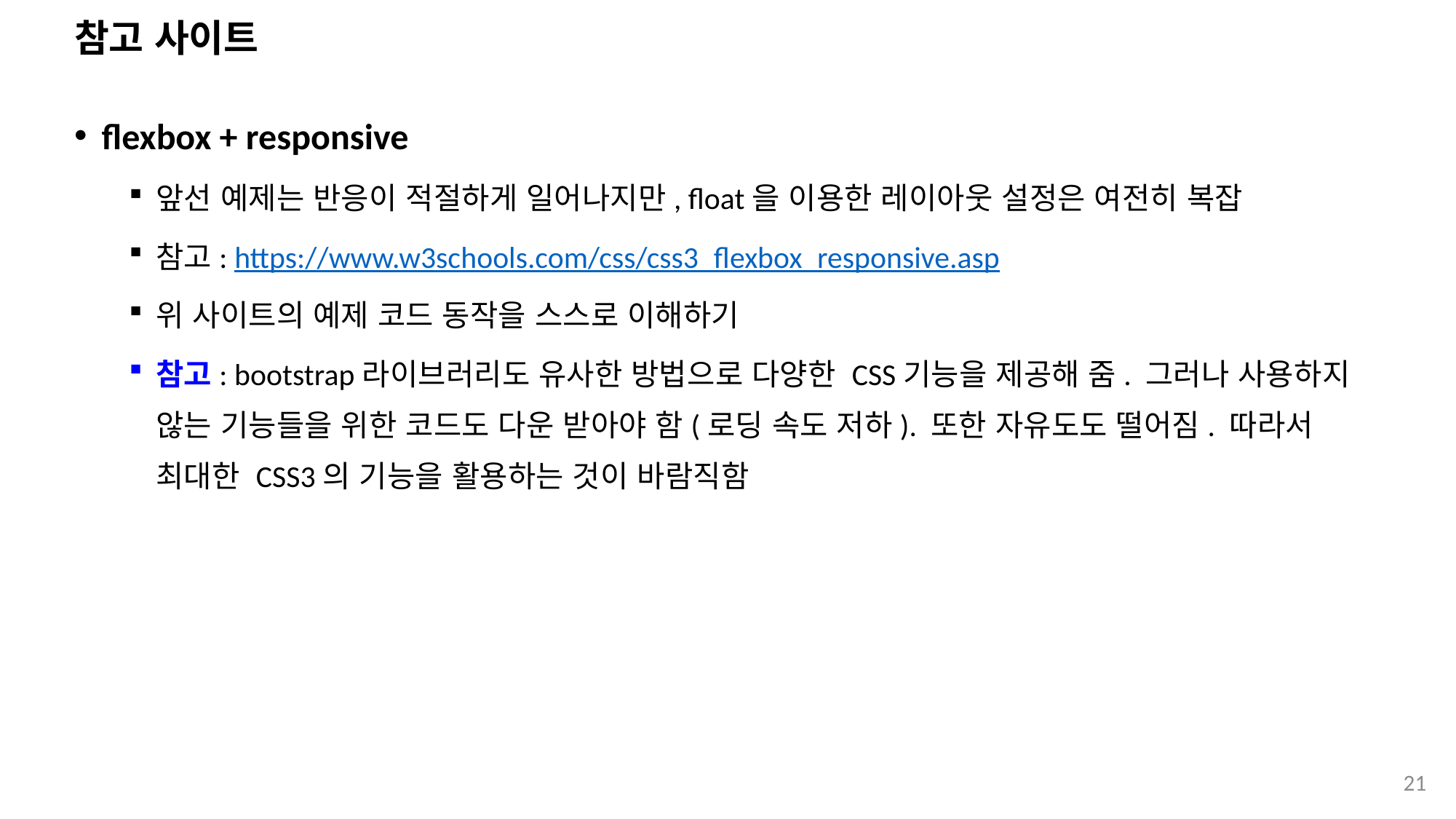

# 참고 사이트
flexbox + responsive
앞선 예제는 반응이 적절하게 일어나지만, float을 이용한 레이아웃 설정은 여전히 복잡
참고: https://www.w3schools.com/css/css3_flexbox_responsive.asp
위 사이트의 예제 코드 동작을 스스로 이해하기
참고: bootstrap라이브러리도 유사한 방법으로 다양한 CSS기능을 제공해 줌. 그러나 사용하지 않는 기능들을 위한 코드도 다운 받아야 함(로딩 속도 저하). 또한 자유도도 떨어짐. 따라서 최대한 CSS3의 기능을 활용하는 것이 바람직함

21